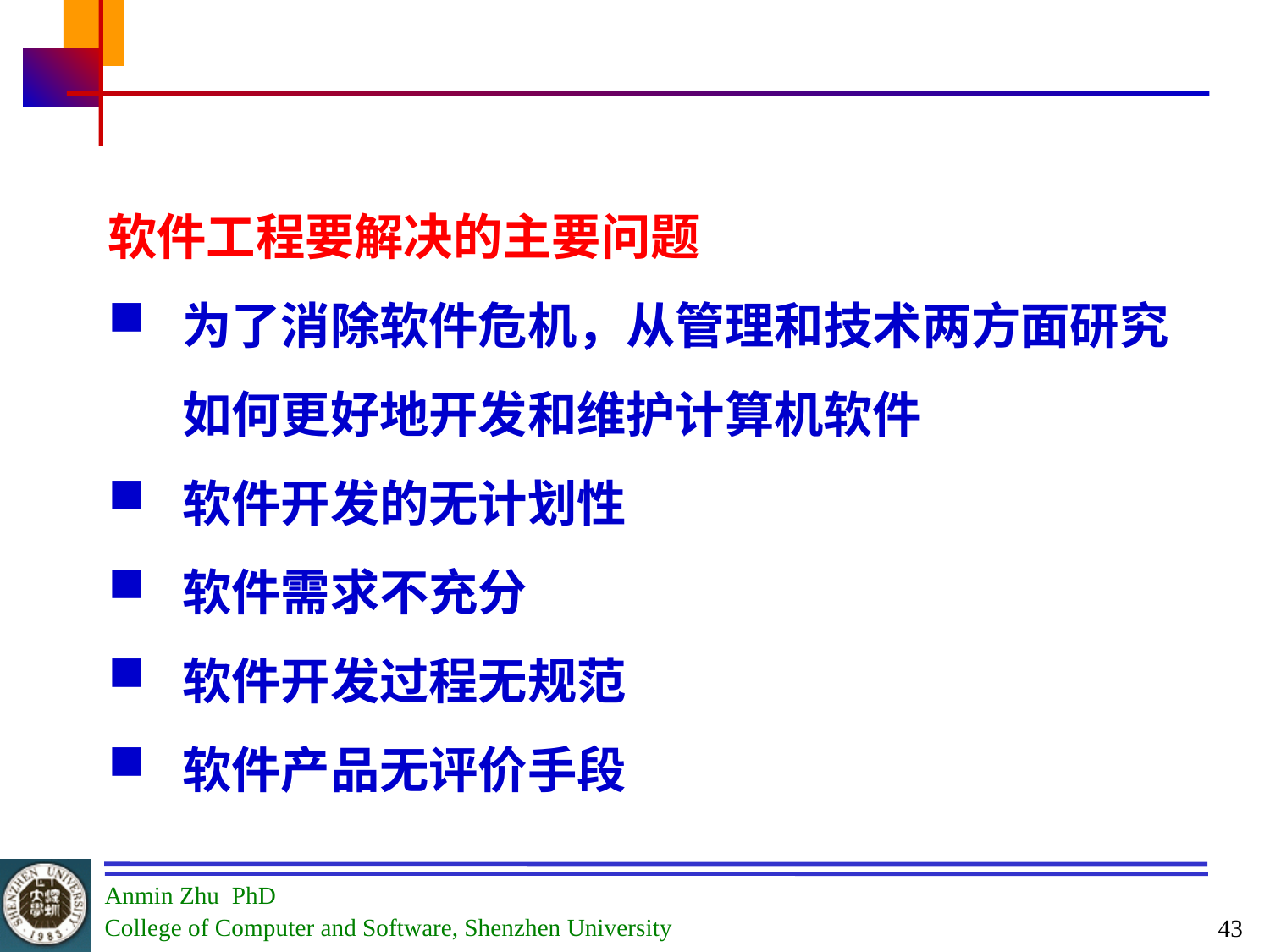

软件工程要解决的主要问题
为了消除软件危机，从管理和技术两方面研究如何更好地开发和维护计算机软件
软件开发的无计划性
软件需求不充分
软件开发过程无规范
软件产品无评价手段